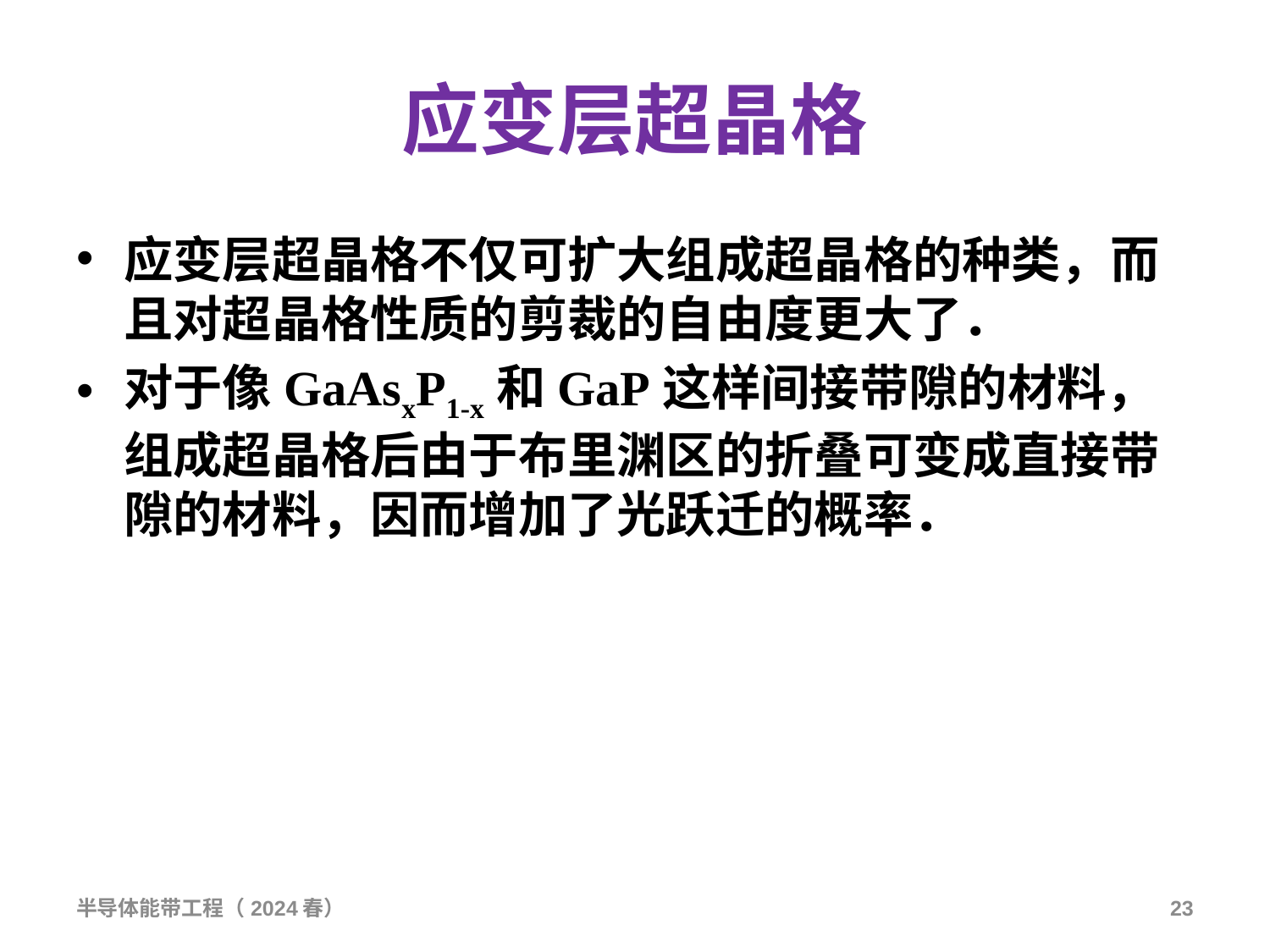

# 应变层超晶格
应变层超晶格不仅可扩大组成超晶格的种类，而且对超晶格性质的剪裁的自由度更大了．
对于像GaAsxP1-x和GaP这样间接带隙的材料，组成超晶格后由于布里渊区的折叠可变成直接带隙的材料，因而增加了光跃迁的概率．
半导体能带工程（2024春）
23